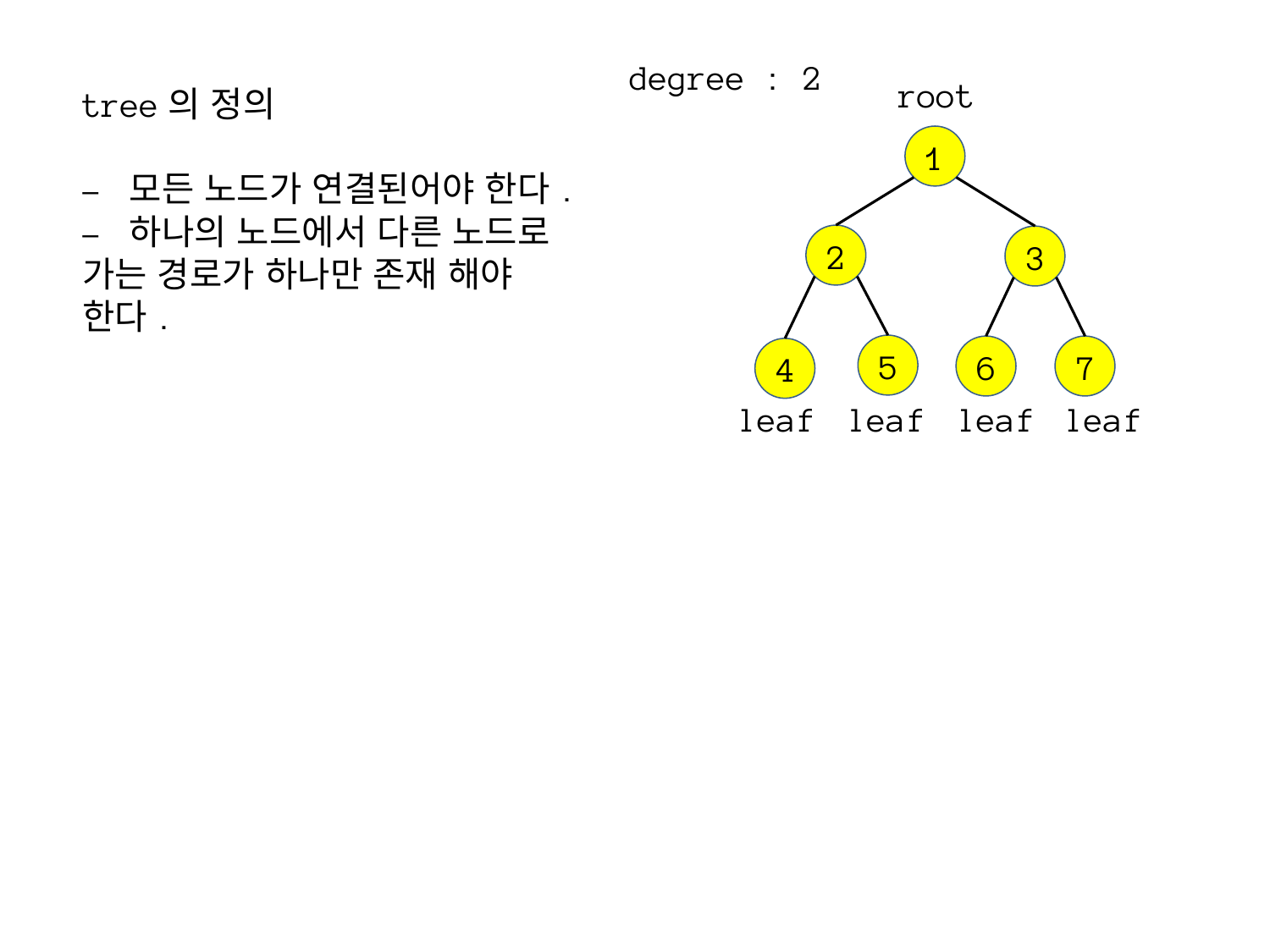

degree : 2
root
tree의 정의

- 모든 노드가 연결된어야 한다.
- 하나의 노드에서 다른 노드로
가는 경로가 하나만 존재 해야
한다.
1
2
3
5
6
7
4
leaf
leaf
leaf
leaf